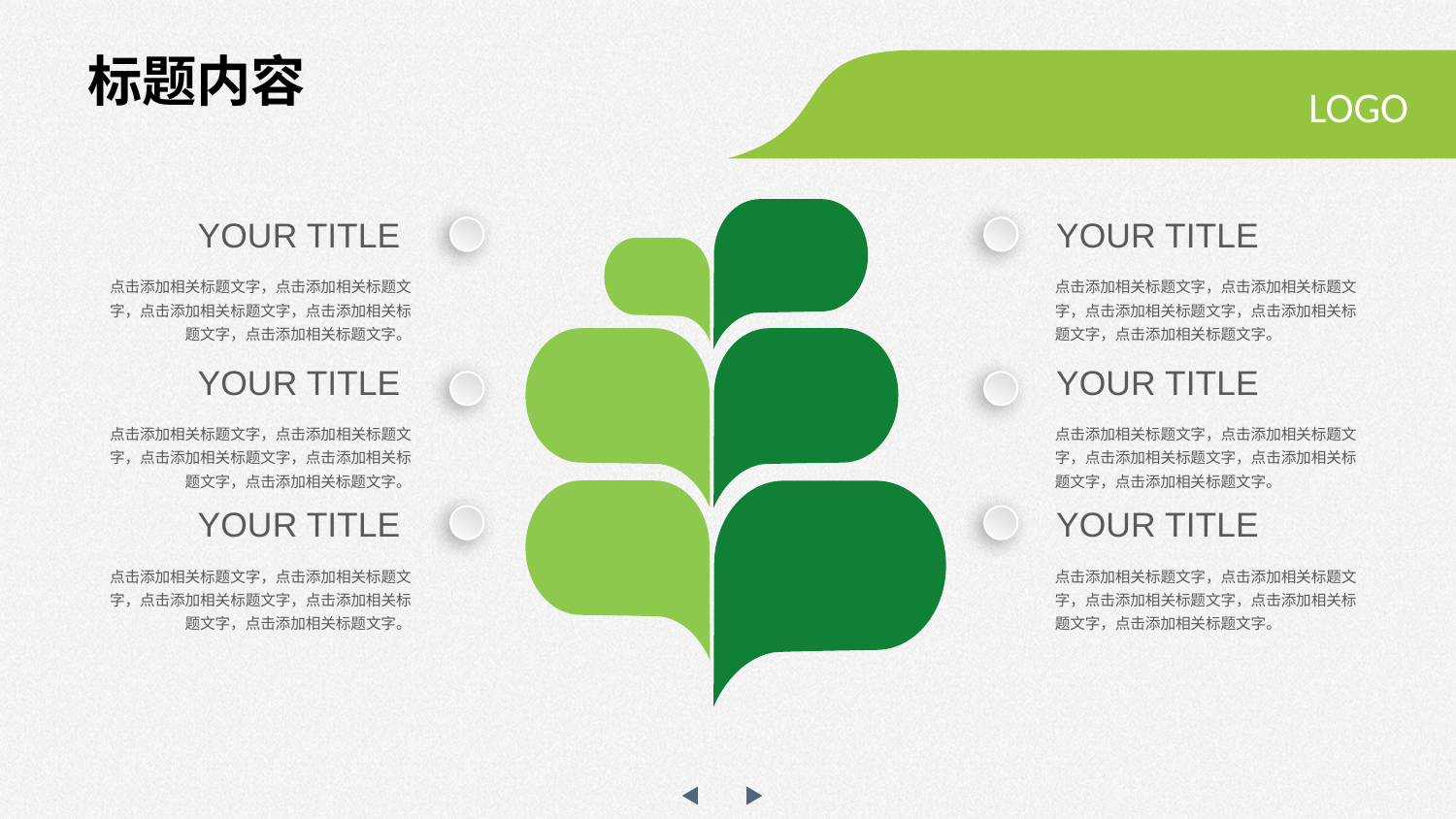

标题内容

LOGO

YOUR TITLE
YOUR TITLE

点击添加相关标题文字，点击添加相关标题文字，点击添加相关标题文字，点击添加相关标题文字，点击添加相关标题文字。
点击添加相关标题文字，点击添加相关标题文字，点击添加相关标题文字，点击添加相关标题文字，点击添加相关标题文字。

YOUR TITLE
YOUR TITLE

点击添加相关标题文字，点击添加相关标题文字，点击添加相关标题文字，点击添加相关标题文字，点击添加相关标题文字。
点击添加相关标题文字，点击添加相关标题文字，点击添加相关标题文字，点击添加相关标题文字，点击添加相关标题文字。

YOUR TITLE
YOUR TITLE

点击添加相关标题文字，点击添加相关标题文字，点击添加相关标题文字，点击添加相关标题文字，点击添加相关标题文字。
点击添加相关标题文字，点击添加相关标题文字，点击添加相关标题文字，点击添加相关标题文字，点击添加相关标题文字。